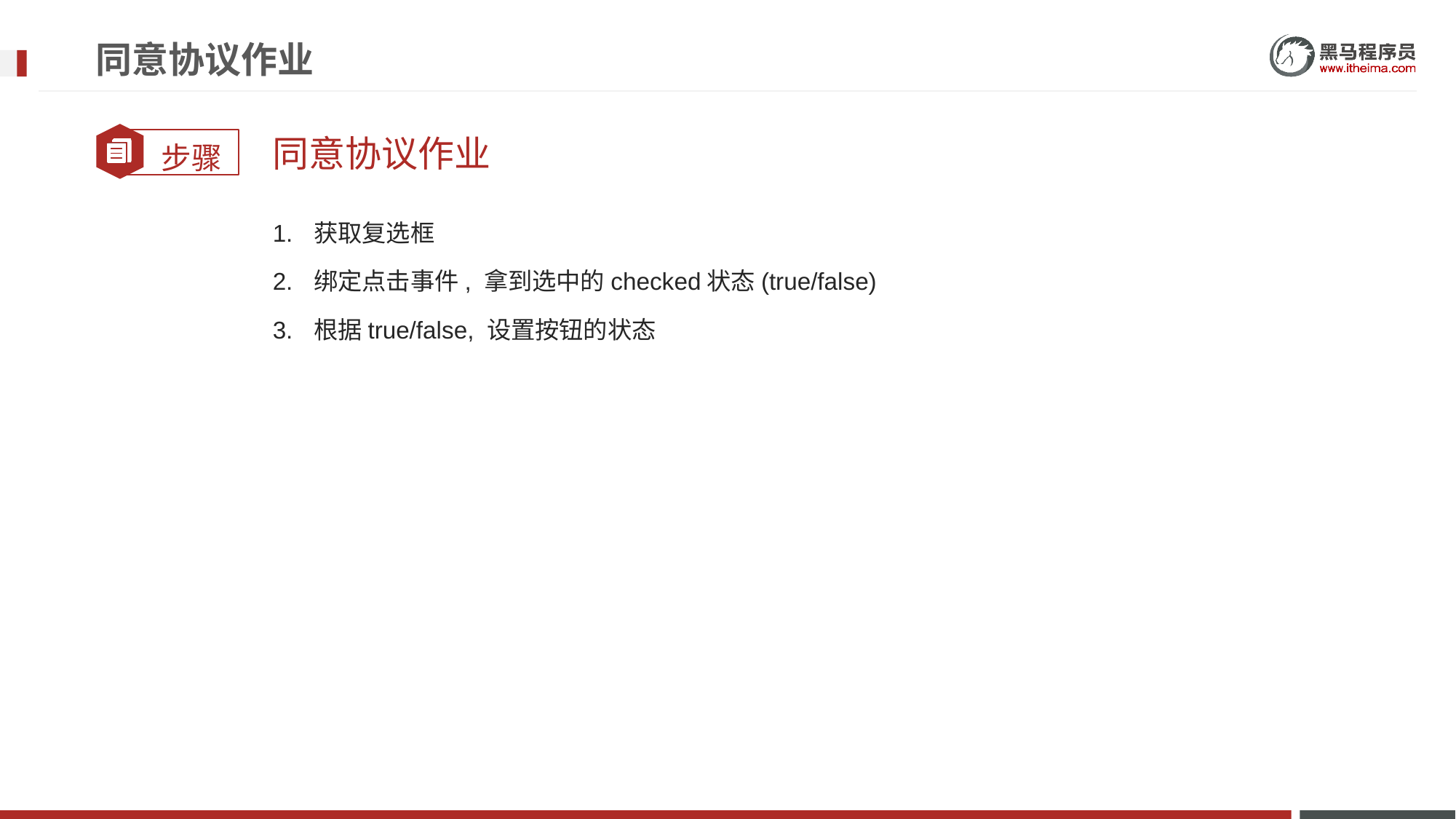

# 同意协议作业
同意协议作业
获取复选框
绑定点击事件, 拿到选中的checked状态(true/false)
根据true/false, 设置按钮的状态